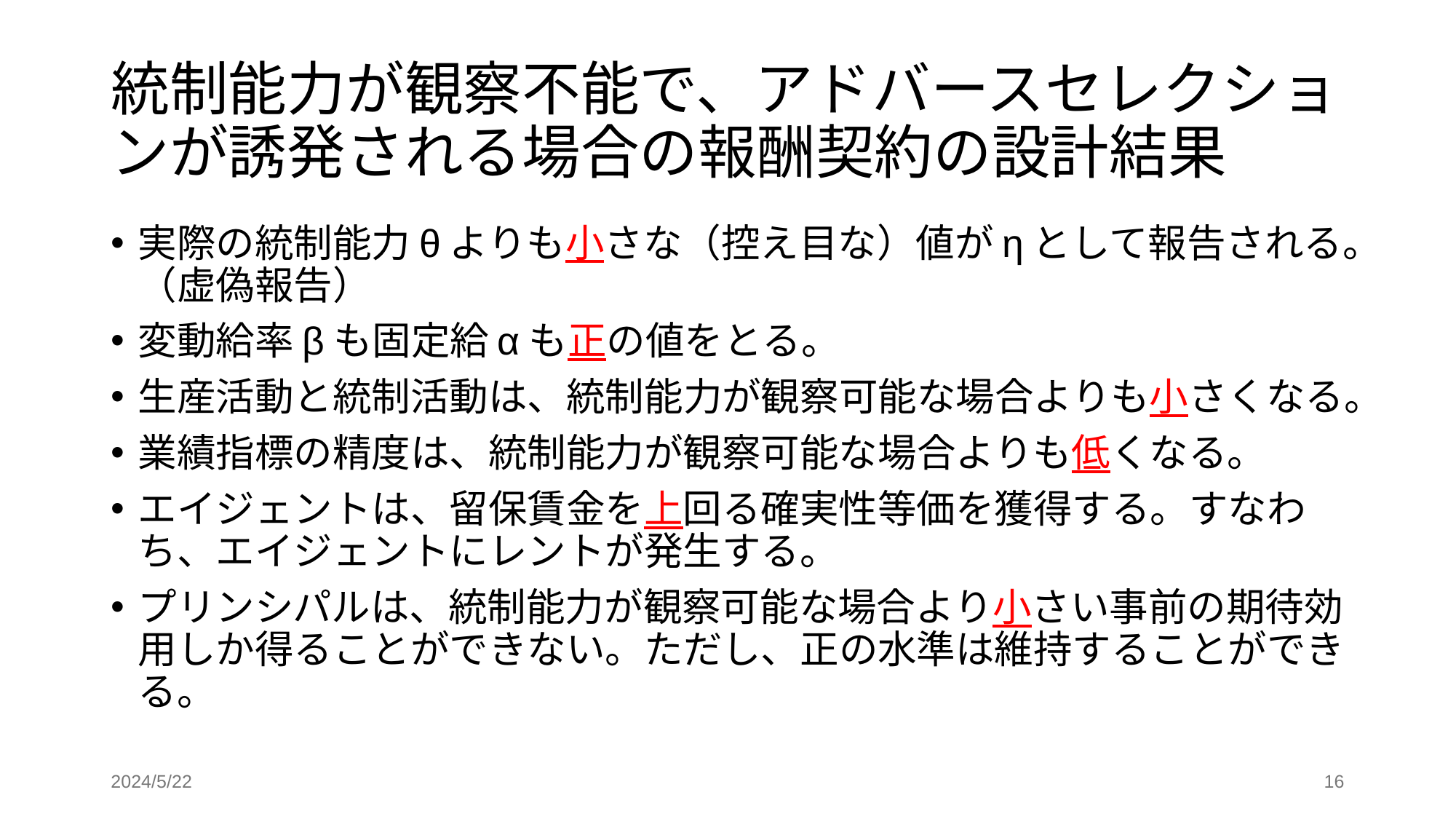

# 統制能力が観察不能で、アドバースセレクションが誘発される場合の報酬契約の設計結果
実際の統制能力θよりも小さな（控え目な）値がηとして報告される。（虚偽報告）
変動給率βも固定給αも正の値をとる。
生産活動と統制活動は、統制能力が観察可能な場合よりも小さくなる。
業績指標の精度は、統制能力が観察可能な場合よりも低くなる。
エイジェントは、留保賃金を上回る確実性等価を獲得する。すなわち、エイジェントにレントが発生する。
プリンシパルは、統制能力が観察可能な場合より小さい事前の期待効用しか得ることができない。ただし、正の水準は維持することができる。
2024/5/22
16